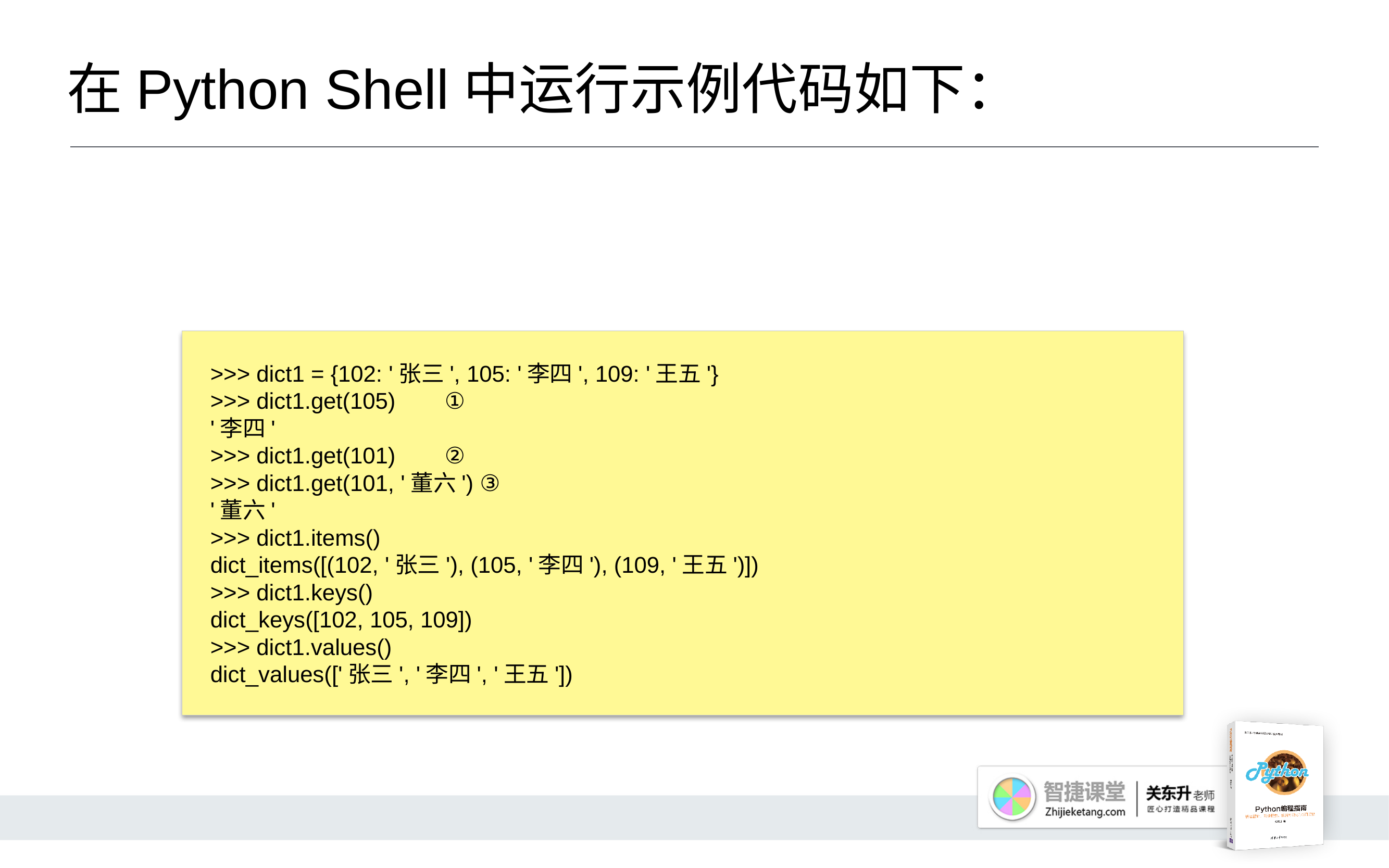

# 在Python Shell中运行示例代码如下：
>>> dict1 = {102: '张三', 105: '李四', 109: '王五'}
>>> dict1.get(105)	①
'李四'
>>> dict1.get(101)	②
>>> dict1.get(101, '董六') ③
'董六'
>>> dict1.items()
dict_items([(102, '张三'), (105, '李四'), (109, '王五')])
>>> dict1.keys()
dict_keys([102, 105, 109])
>>> dict1.values()
dict_values(['张三', '李四', '王五'])